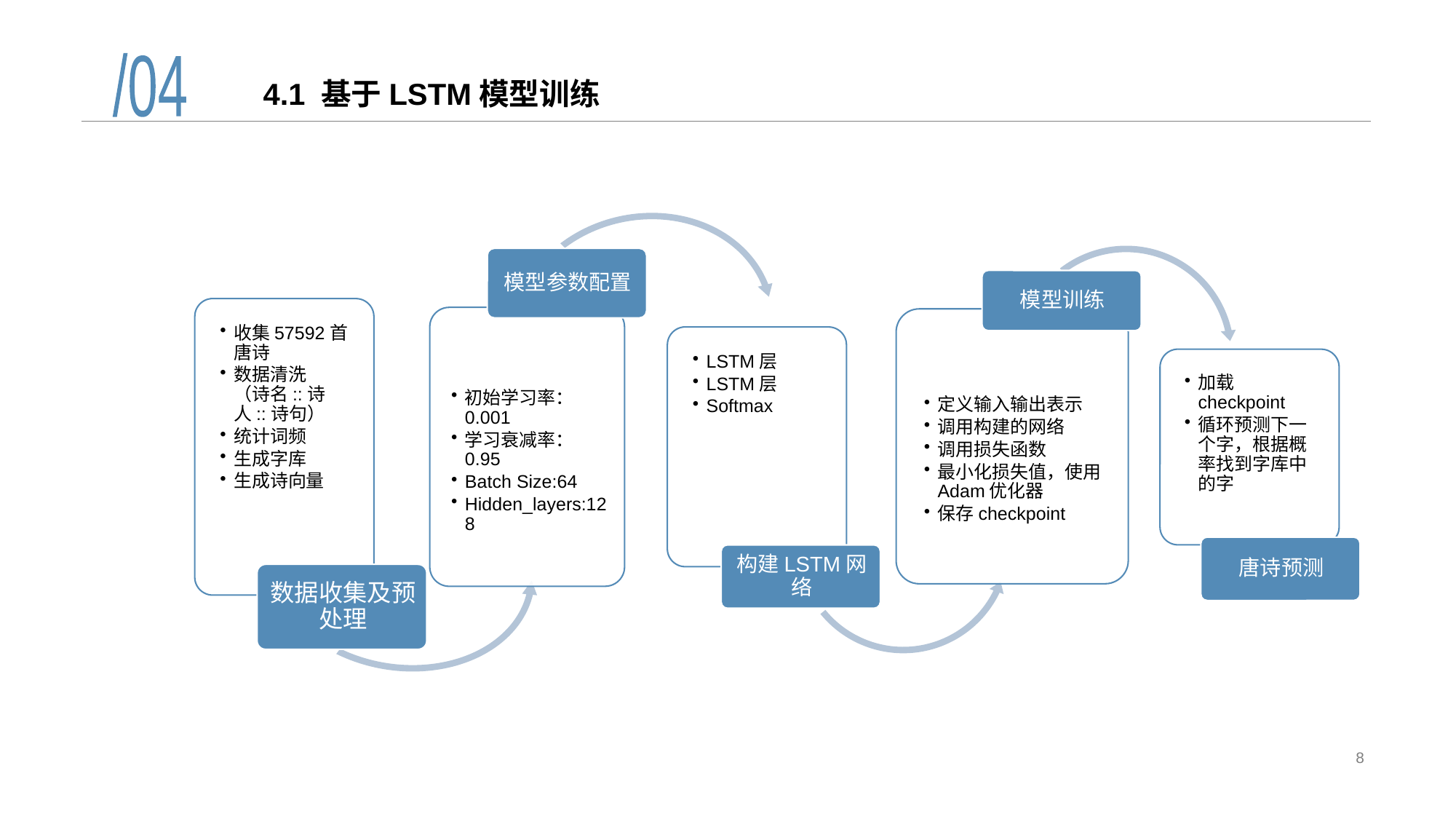

/04
4.1 基于LSTM模型训练
收集57592首唐诗
数据清洗          （诗名::诗人::诗句）
统计词频
生成字库
生成诗向量
数据收集及预处理
初始学习率：0.001
学习衰减率：0.95
Batch Size:64
Hidden_layers:128
模型参数配置
LSTM层
LSTM层
Softmax

构建LSTM网络
定义输入输出表示
调用构建的网络
调用损失函数
最小化损失值，使用Adam优化器
保存checkpoint
模型训练
加载checkpoint
循环预测下一个字，根据概率找到字库中的字
唐诗预测
8